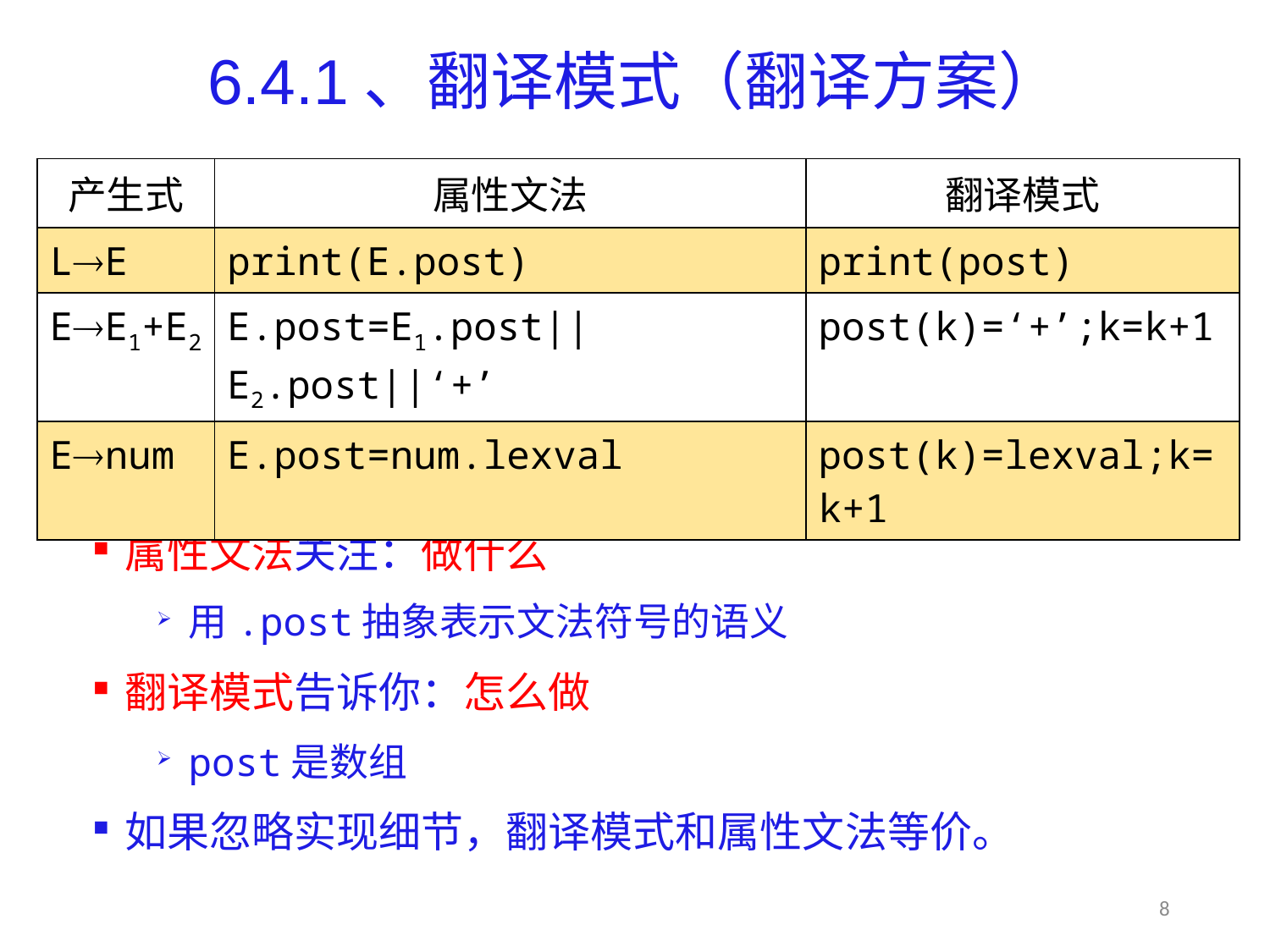

# 6.4.1、翻译模式（翻译方案）
| 产生式 | 属性文法 | 翻译模式 |
| --- | --- | --- |
| L→E | print(E.post) | print(post) |
| E→E1+E2 | E.post=E1.post||E2.post||‘+’ | post(k)=‘+’;k=k+1 |
| E→num | E.post=num.lexval | post(k)=lexval;k=k+1 |
将中缀形式的算术表达式转换为后缀表示；
属性文法关注：做什么
用.post抽象表示文法符号的语义
翻译模式告诉你：怎么做
post是数组
如果忽略实现细节，翻译模式和属性文法等价。
8